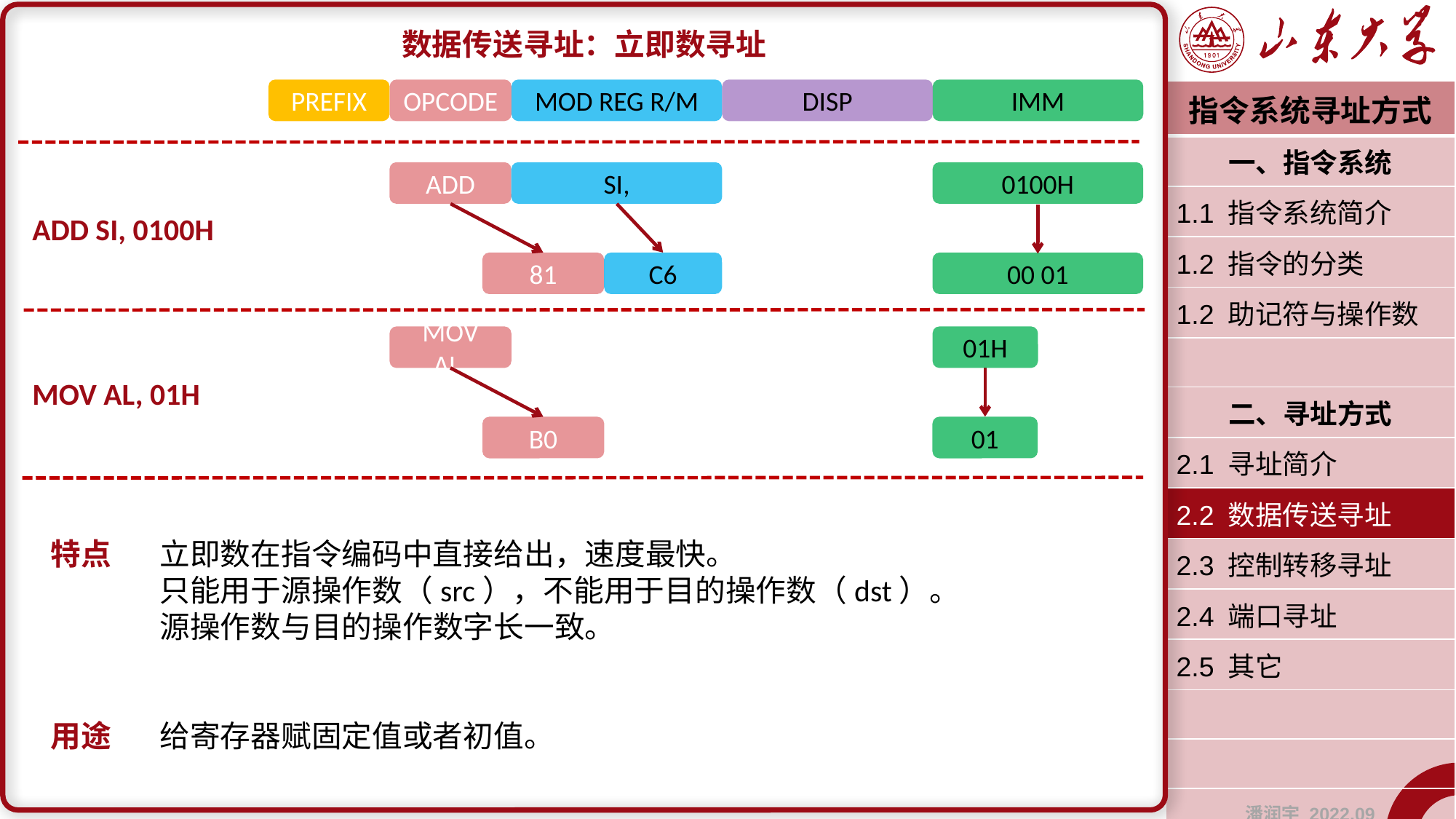

数据传送寻址：立即数寻址

特点	立即数在指令编码中直接给出，速度最快。
	只能用于源操作数（src），不能用于目的操作数（dst）。
	源操作数与目的操作数字长一致。

用途	给寄存器赋固定值或者初值。
PREFIX
OPCODE
MOD REG R/M
DISP
IMM
| 指令系统寻址方式 |
| --- |
| 一、指令系统 |
| 1.1 指令系统简介 |
| 1.2 指令的分类 |
| 1.2 助记符与操作数 |
|  |
| 二、寻址方式 |
| 2.1 寻址简介 |
| 2.2 数据传送寻址 |
| 2.3 控制转移寻址 |
| 2.4 端口寻址 |
| 2.5 其它 |
|  |
|  |
| 潘润宇 2022.09 |
ADD
SI,
0100H
ADD SI, 0100H
81
C6
00 01
MOV AL,
01H
MOV AL, 01H
B0
01